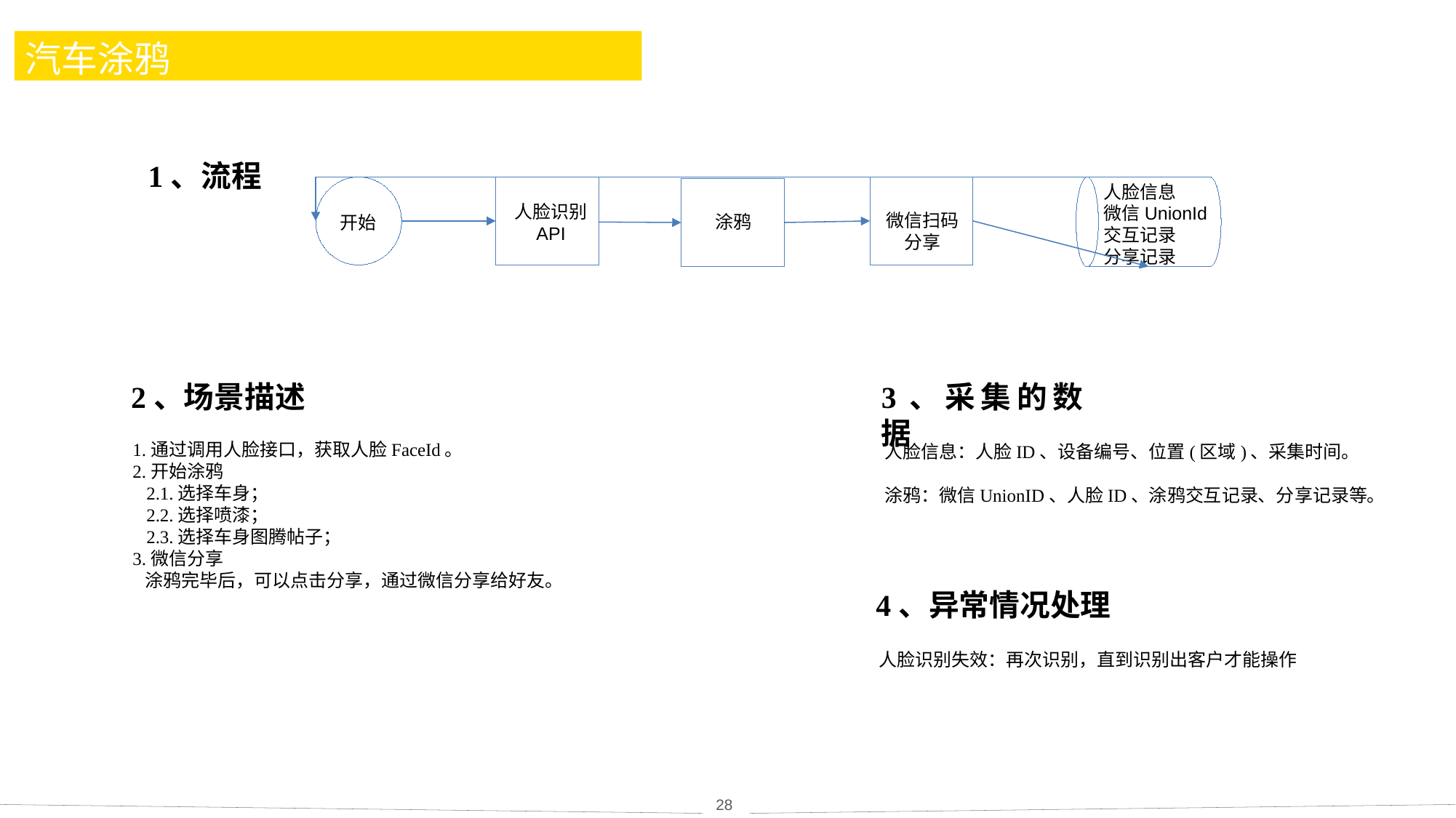

# 汽车涂鸦
1、流程

人脸信息
微信UnionId
交互记录
分享记录

微信扫码
分享

开始

人脸识别
API

涂鸦
2、场景描述
3、采集的数据
1.通过调用人脸接口，获取人脸FaceId。
2.开始涂鸦
   2.1.选择车身；
   2.2.选择喷漆；
   2.3.选择车身图腾帖子；
3.微信分享
  涂鸦完毕后，可以点击分享，通过微信分享给好友。
人脸信息：人脸ID、设备编号、位置(区域)、采集时间。

涂鸦：微信UnionID、人脸ID、涂鸦交互记录、分享记录等。
4、异常情况处理
人脸识别失效：再次识别，直到识别出客户才能操作